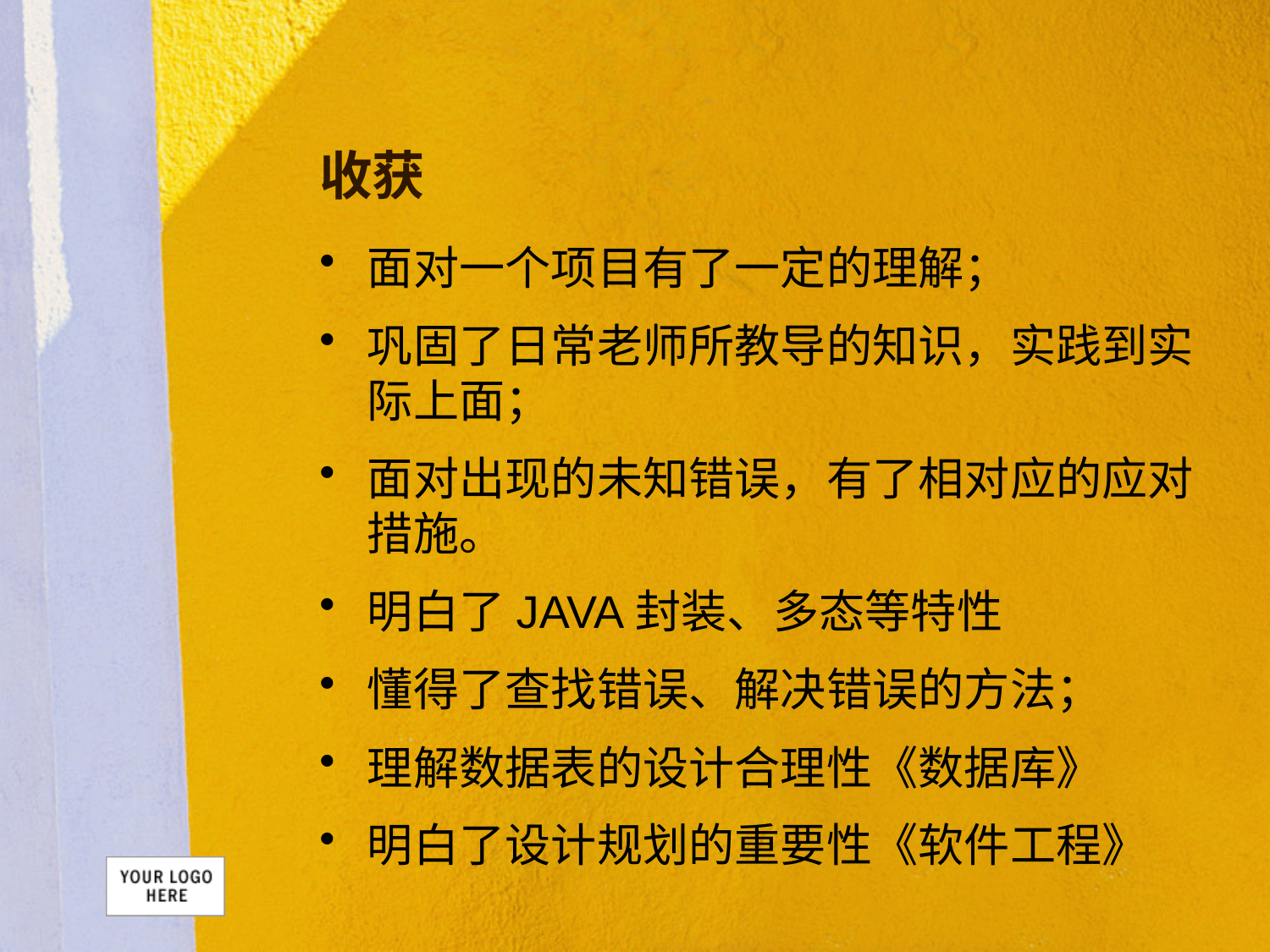

# 收获
面对一个项目有了一定的理解；
巩固了日常老师所教导的知识，实践到实际上面；
面对出现的未知错误，有了相对应的应对措施。
明白了JAVA封装、多态等特性
懂得了查找错误、解决错误的方法；
理解数据表的设计合理性《数据库》
明白了设计规划的重要性《软件工程》